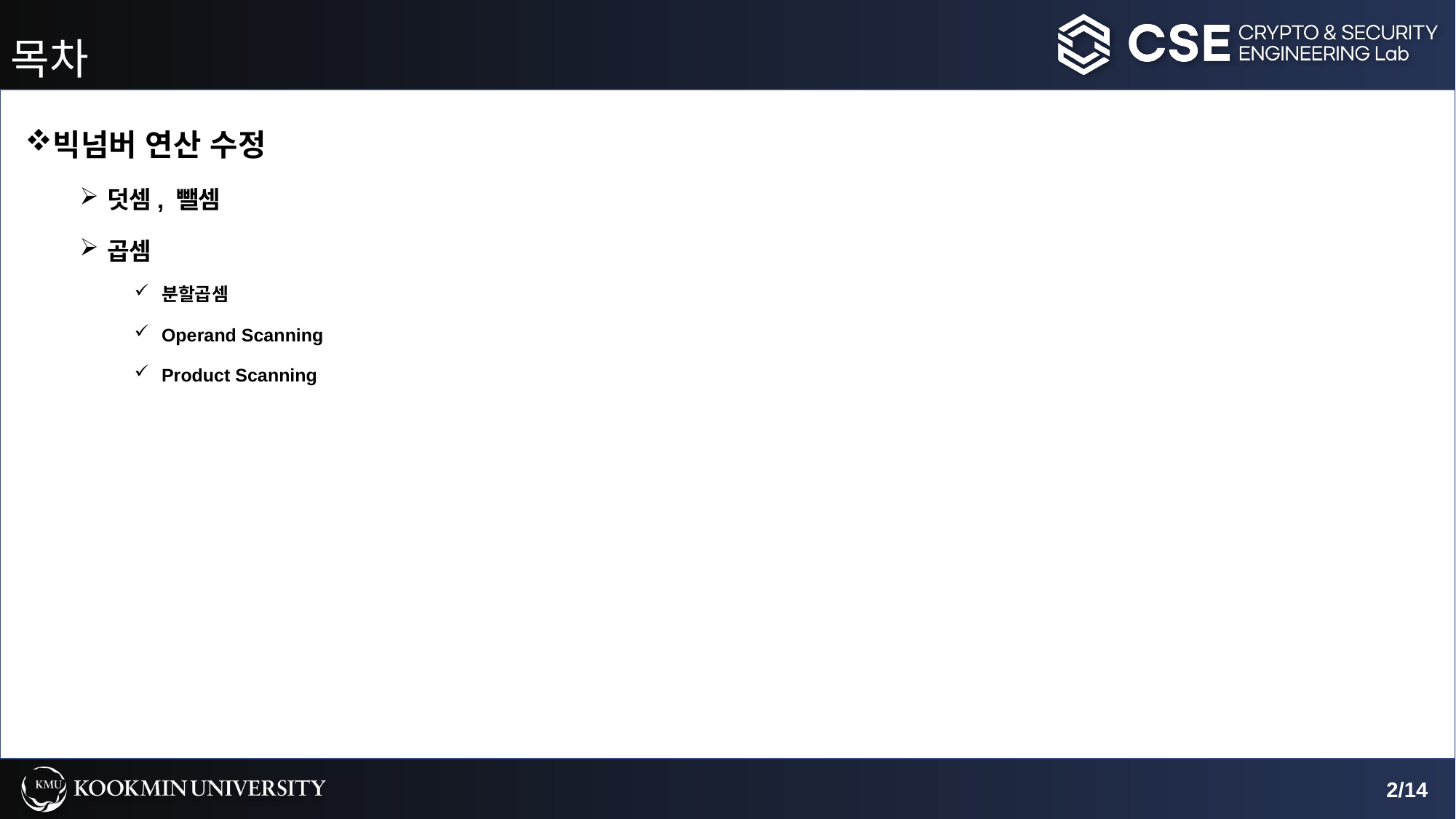

# 목차
빅넘버 연산 수정
덧셈, 뺄셈
곱셈
분할곱셈
Operand Scanning
Product Scanning